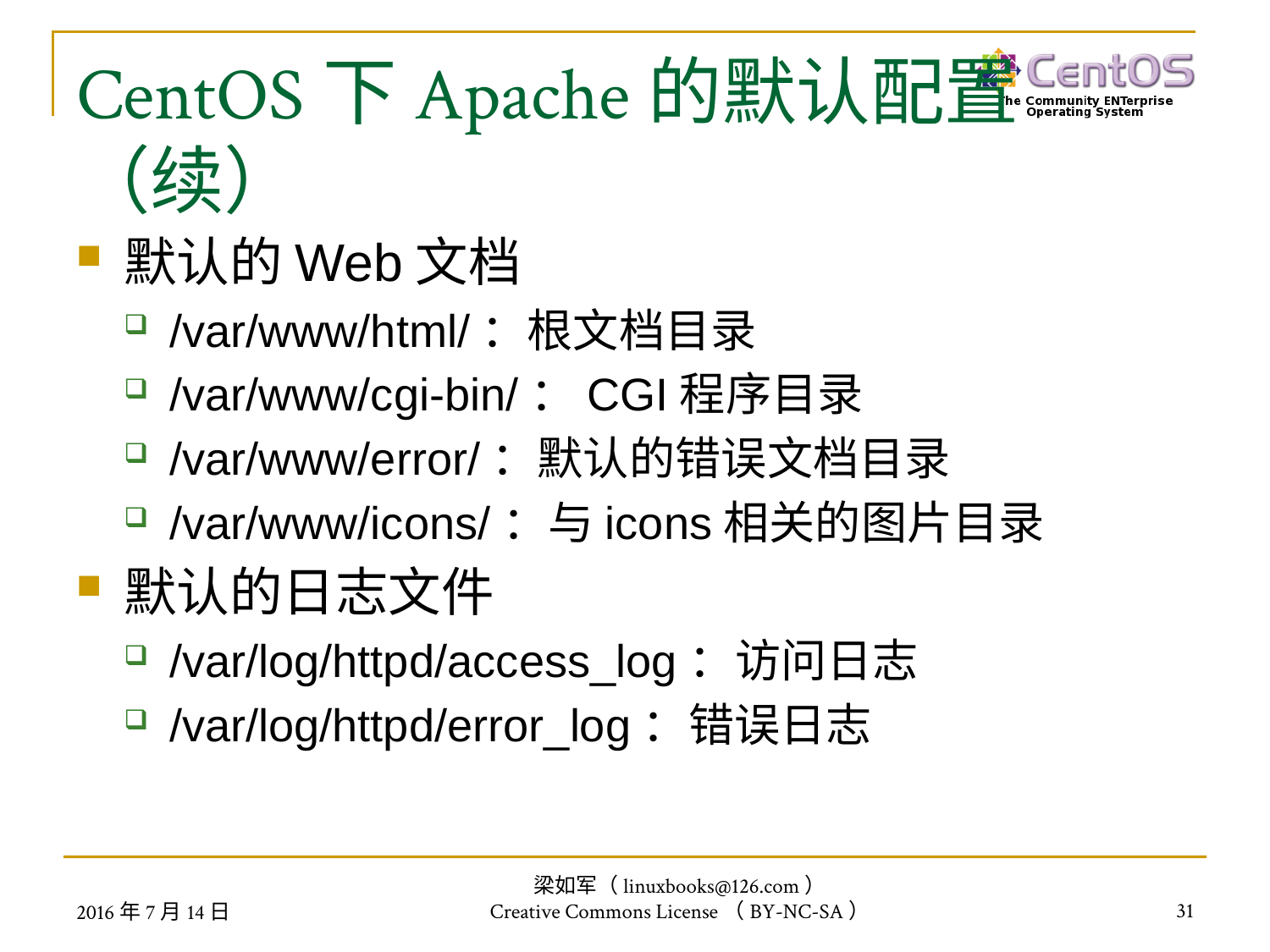

# CentOS下Apache的默认配置 （续）
默认的Web文档
/var/www/html/：根文档目录
/var/www/cgi-bin/：CGI程序目录
/var/www/error/：默认的错误文档目录
/var/www/icons/：与icons相关的图片目录
默认的日志文件
/var/log/httpd/access_log：访问日志
/var/log/httpd/error_log：错误日志
梁如军（linuxbooks@126.com）
Creative Commons License（BY-NC-SA）
2016年7月14日
31